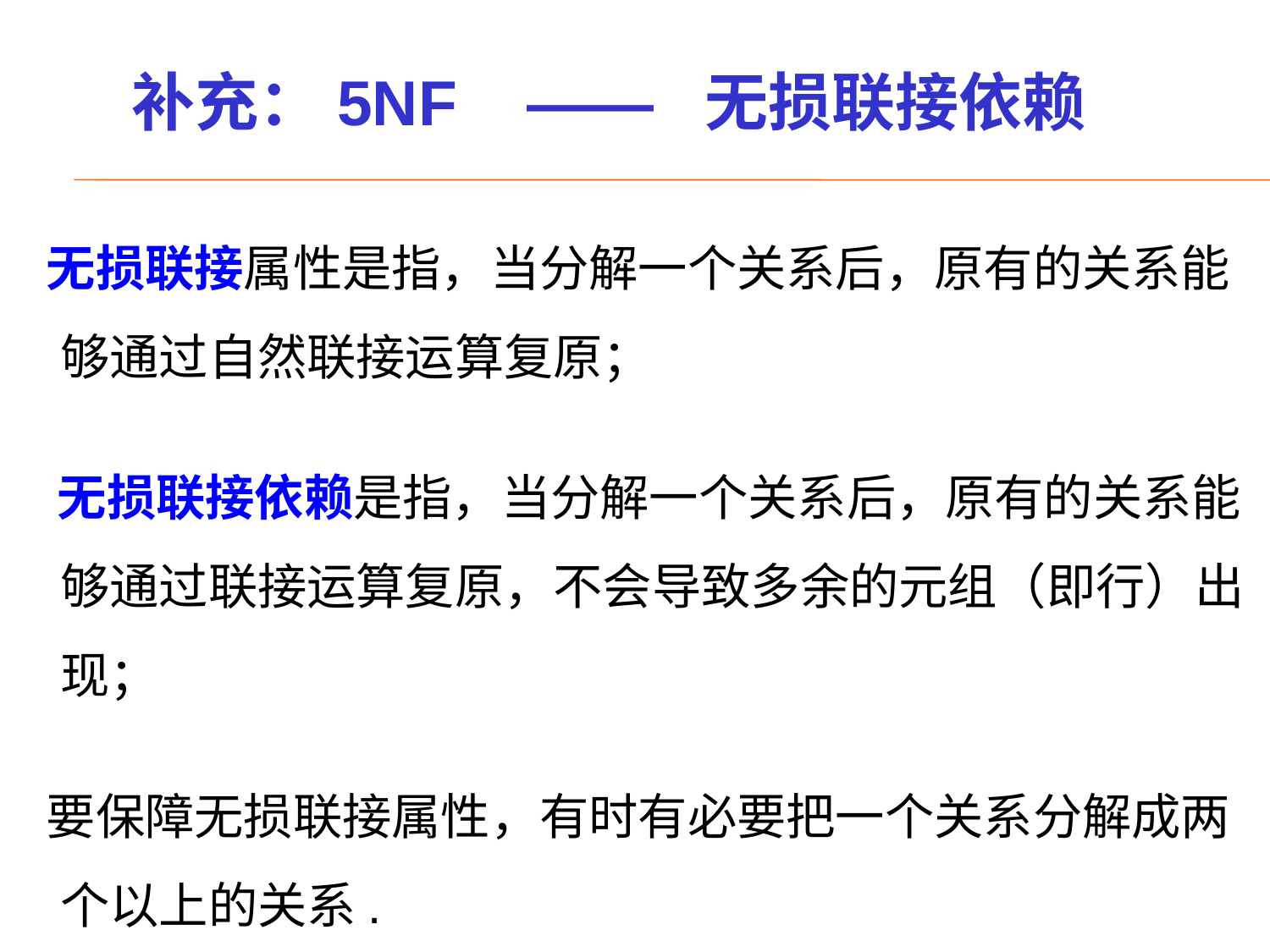

# 补充：5NF    ——  无损联接依赖
  无损联接属性是指，当分解一个关系后，原有的关系能够通过自然联接运算复原；

   无损联接依赖是指，当分解一个关系后，原有的关系能够通过联接运算复原，不会导致多余的元组（即行）出现；

  要保障无损联接属性，有时有必要把一个关系分解成两个以上的关系.